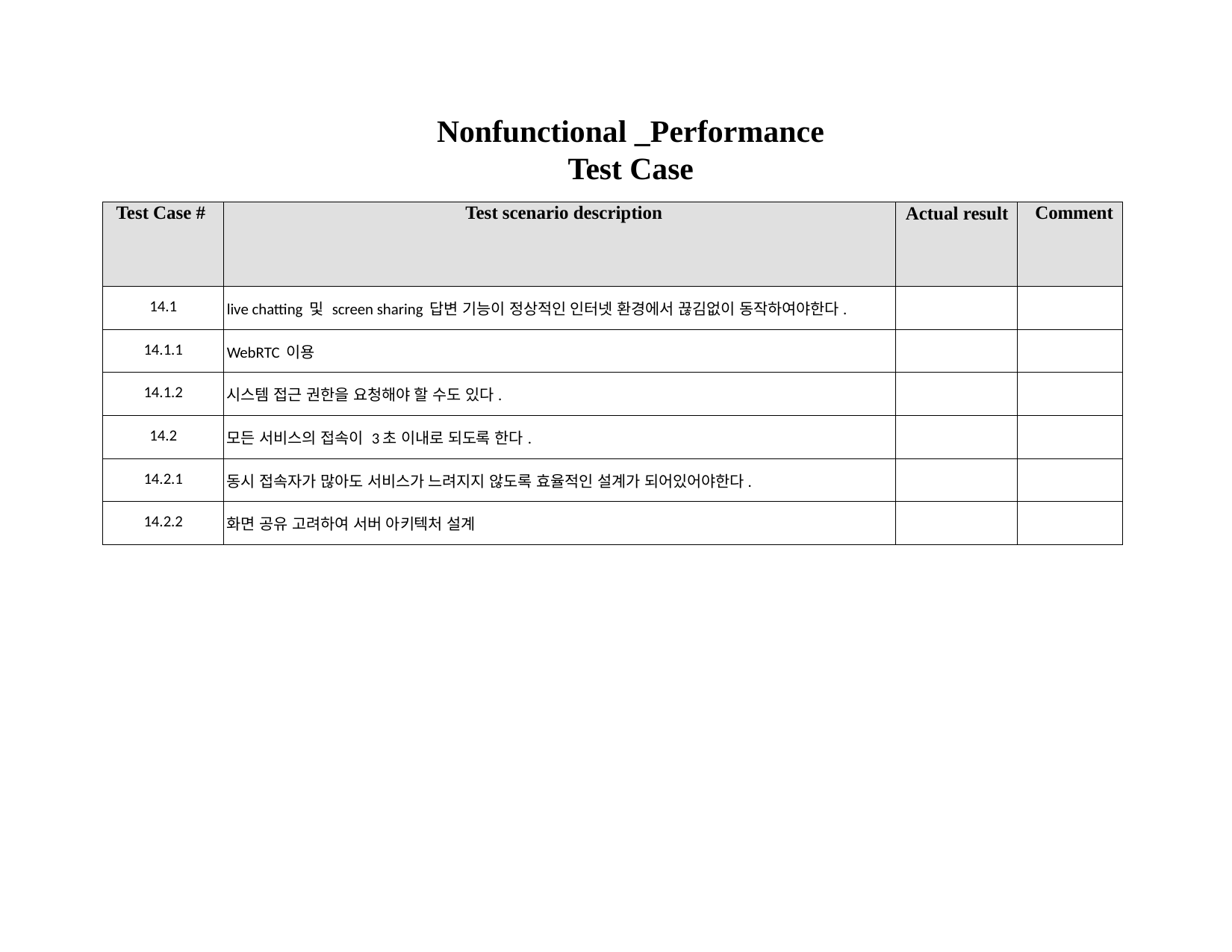

# Nonfunctional _Performance Test Case
| Test Case # | Test scenario description | Actual result | Comment |
| --- | --- | --- | --- |
| 14.1 | live chatting 및 screen sharing 답변 기능이 정상적인 인터넷 환경에서 끊김없이 동작하여야한다. |  |  |
| 14.1.1 | WebRTC 이용 |  |  |
| 14.1.2 | 시스템 접근 권한을 요청해야 할 수도 있다. |  |  |
| 14.2 | 모든 서비스의 접속이 3초 이내로 되도록 한다. |  |  |
| 14.2.1 | 동시 접속자가 많아도 서비스가 느려지지 않도록 효율적인 설계가 되어있어야한다. |  |  |
| 14.2.2 | 화면 공유 고려하여 서버 아키텍처 설계 |  |  |